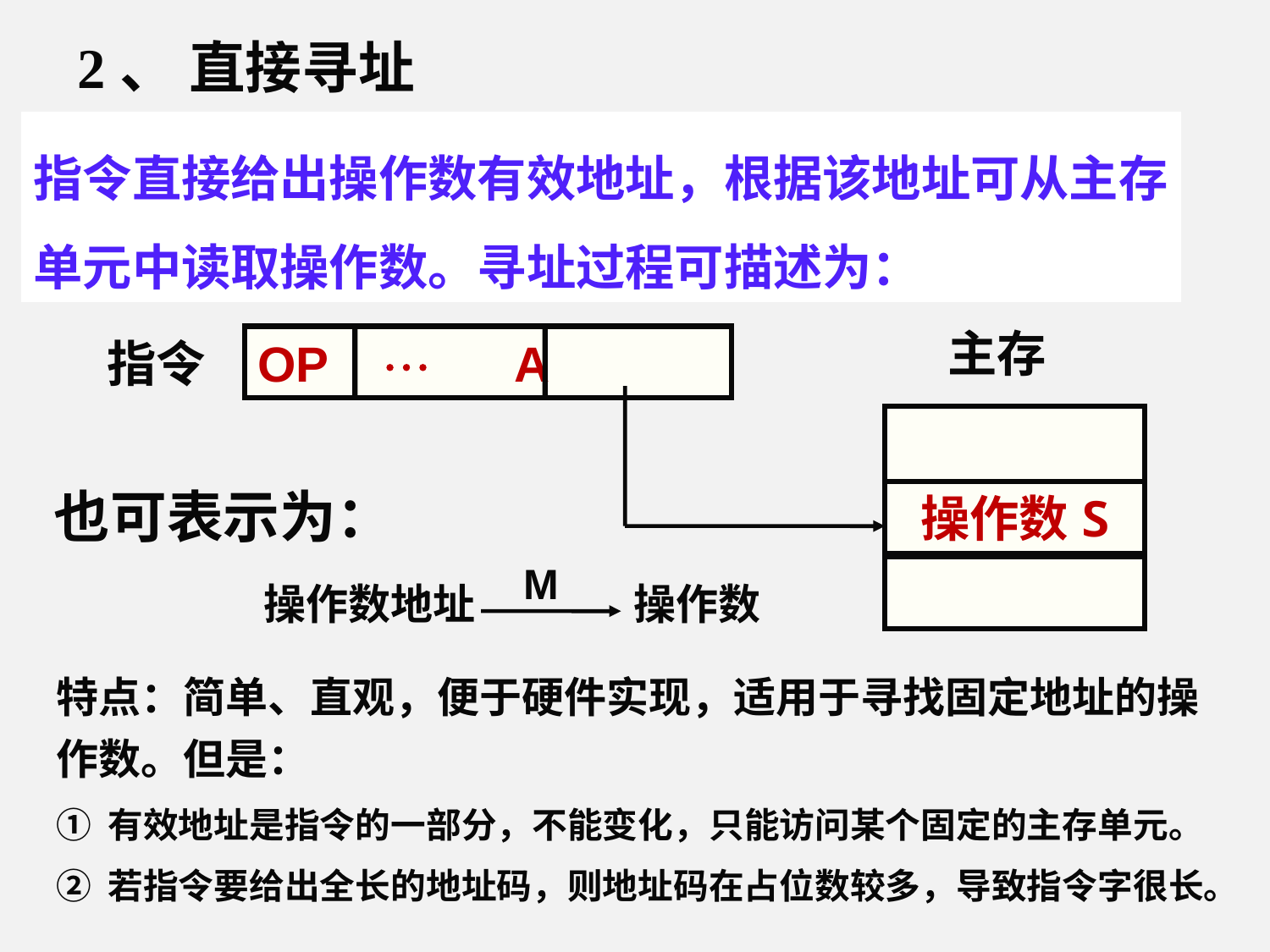

2、 直接寻址
指令直接给出操作数有效地址，根据该地址可从主存单元中读取操作数。寻址过程可描述为：
主存
指令
OP    …      A

也可表示为：
 操作数S

M
操作数地址
操作数

特点：简单、直观，便于硬件实现，适用于寻找固定地址的操作数。但是：
① 有效地址是指令的一部分，不能变化，只能访问某个固定的主存单元。
② 若指令要给出全长的地址码，则地址码在占位数较多，导致指令字很长。